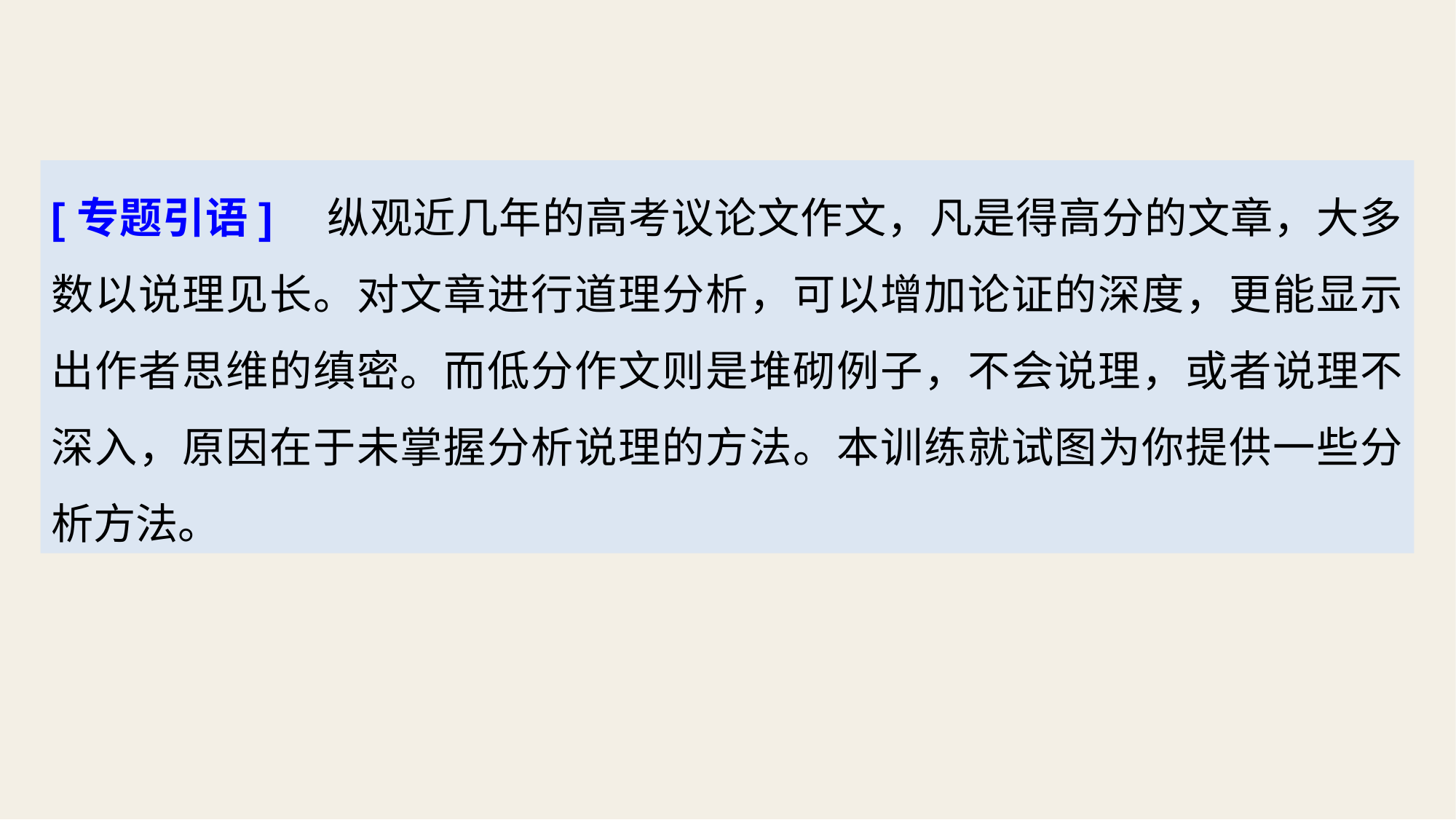

[专题引语]　纵观近几年的高考议论文作文，凡是得高分的文章，大多数以说理见长。对文章进行道理分析，可以增加论证的深度，更能显示出作者思维的缜密。而低分作文则是堆砌例子，不会说理，或者说理不深入，原因在于未掌握分析说理的方法。本训练就试图为你提供一些分析方法。